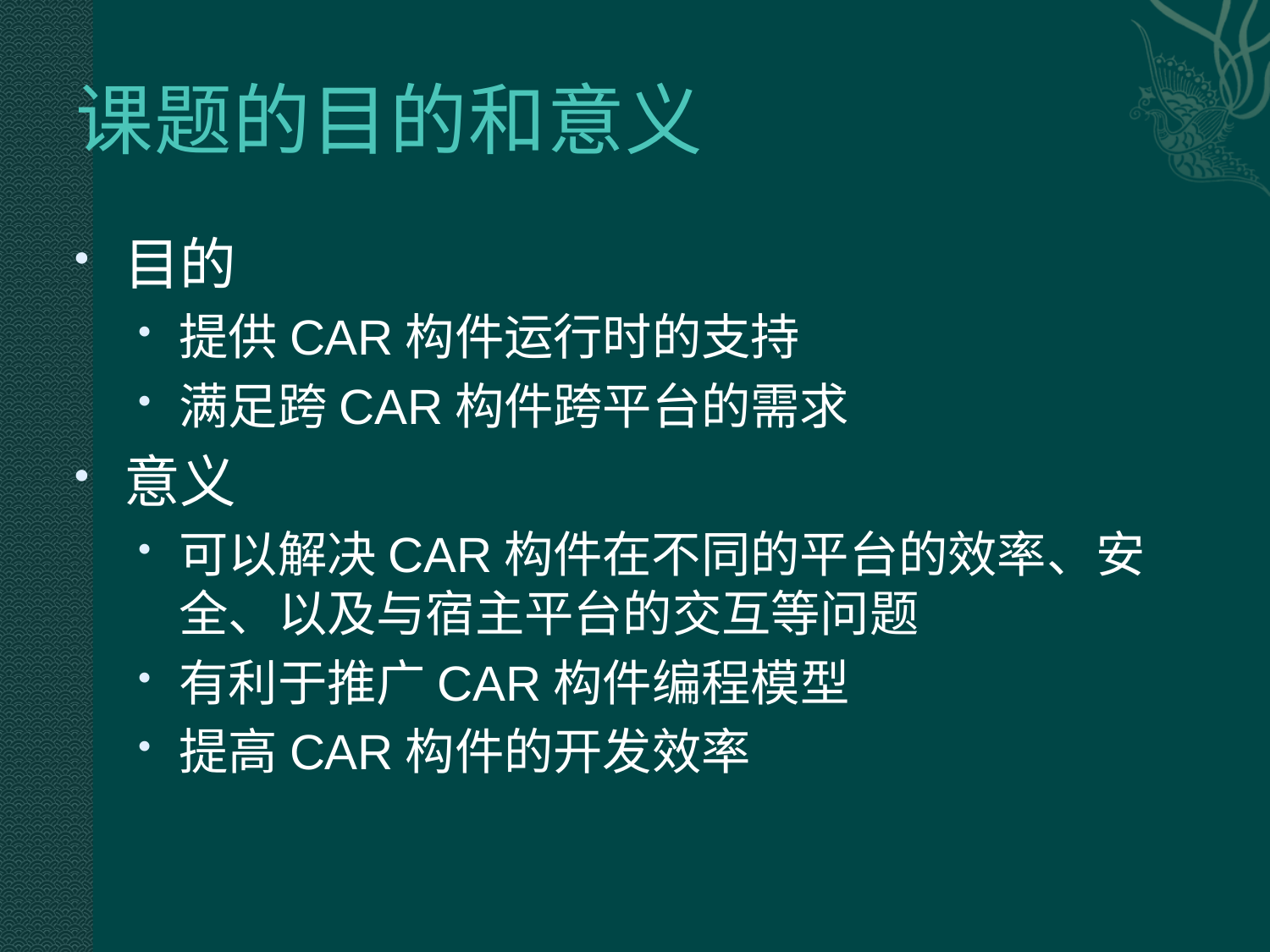

# 课题的目的和意义
目的
提供CAR构件运行时的支持
满足跨CAR构件跨平台的需求
意义
可以解决CAR构件在不同的平台的效率、安全、以及与宿主平台的交互等问题
有利于推广CAR构件编程模型
提高CAR构件的开发效率